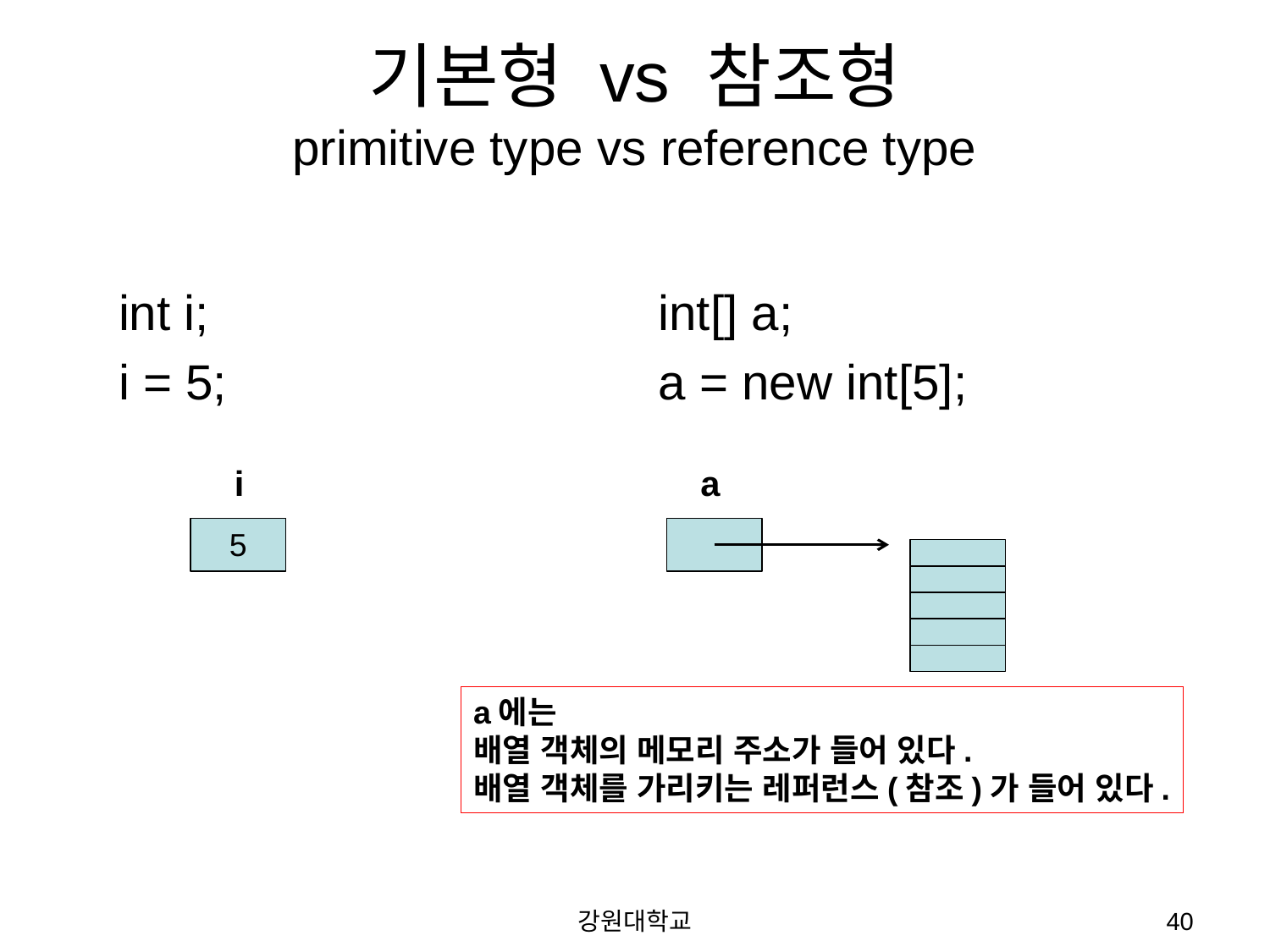

# 기본형 vs 참조형 primitive type vs reference type
int[] a;
a = new int[5];
int i;
i = 5;
i
a
5

a에는
배열 객체의 메모리 주소가 들어 있다.
배열 객체를 가리키는 레퍼런스(참조)가 들어 있다.
강원대학교
40